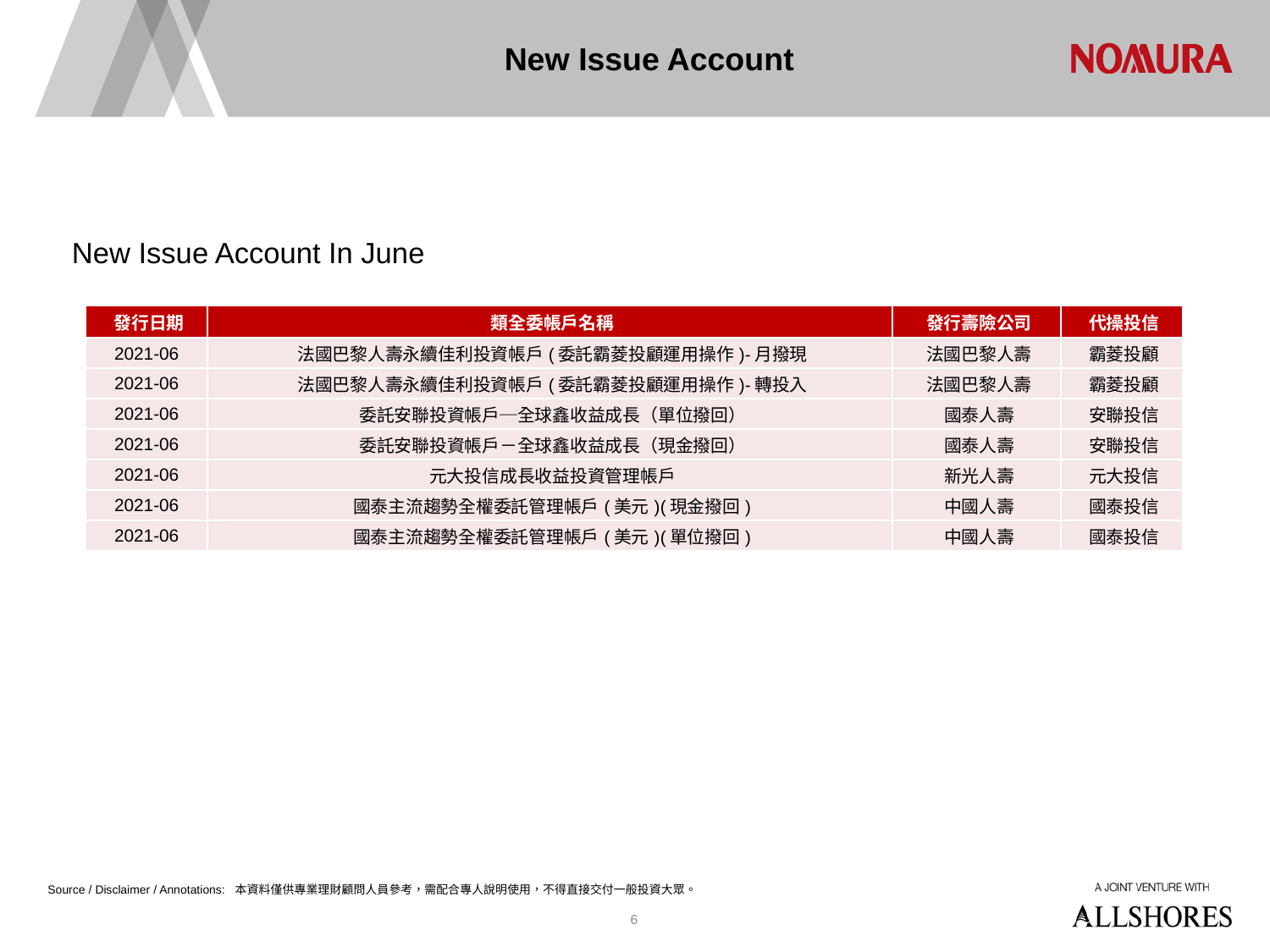

# New Issue Account
New Issue Account In June
| 發行日期 | 類全委帳戶名稱 | 發行壽險公司 | 代操投信 |
| --- | --- | --- | --- |
| 2021-06 | 法國巴黎人壽永續佳利投資帳戶(委託霸菱投顧運用操作)-月撥現 | 法國巴黎人壽 | 霸菱投顧 |
| 2021-06 | 法國巴黎人壽永續佳利投資帳戶(委託霸菱投顧運用操作)-轉投入 | 法國巴黎人壽 | 霸菱投顧 |
| 2021-06 | 委託安聯投資帳戶─全球鑫收益成長（單位撥回） | 國泰人壽 | 安聯投信 |
| 2021-06 | 委託安聯投資帳戶－全球鑫收益成長（現金撥回） | 國泰人壽 | 安聯投信 |
| 2021-06 | 元大投信成長收益投資管理帳戶 | 新光人壽 | 元大投信 |
| 2021-06 | 國泰主流趨勢全權委託管理帳戶(美元)(現金撥回) | 中國人壽 | 國泰投信 |
| 2021-06 | 國泰主流趨勢全權委託管理帳戶(美元)(單位撥回) | 中國人壽 | 國泰投信 |
Source / Disclaimer / Annotations:  本資料僅供專業理財顧問人員參考，需配合專人說明使用，不得直接交付一般投資大眾。
6